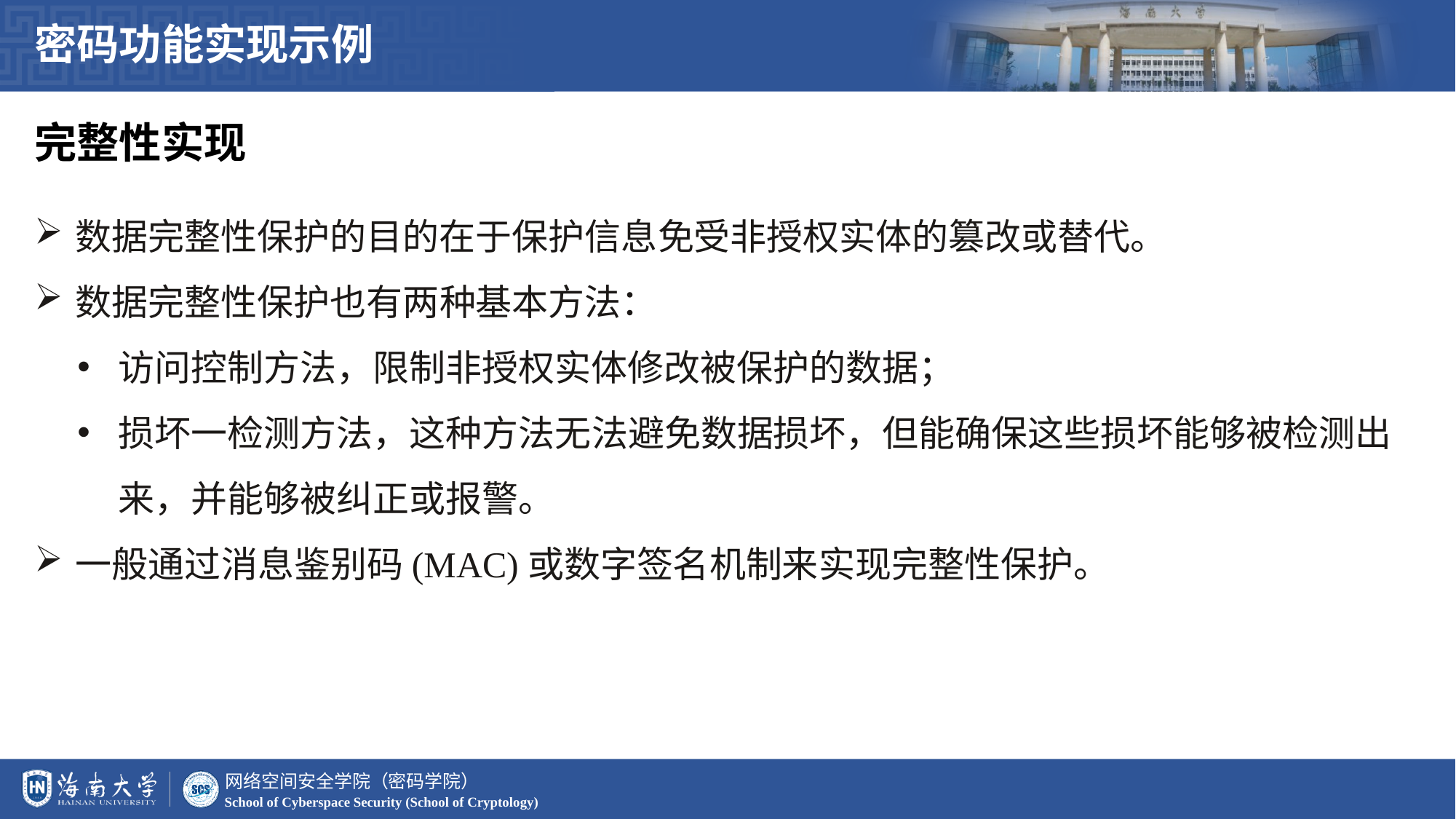

密码功能实现示例
完整性实现
数据完整性保护的目的在于保护信息免受非授权实体的篡改或替代。
数据完整性保护也有两种基本方法：
访问控制方法，限制非授权实体修改被保护的数据；
损坏一检测方法，这种方法无法避免数据损坏，但能确保这些损坏能够被检测出来，并能够被纠正或报警。
一般通过消息鉴别码(MAC)或数字签名机制来实现完整性保护。
92